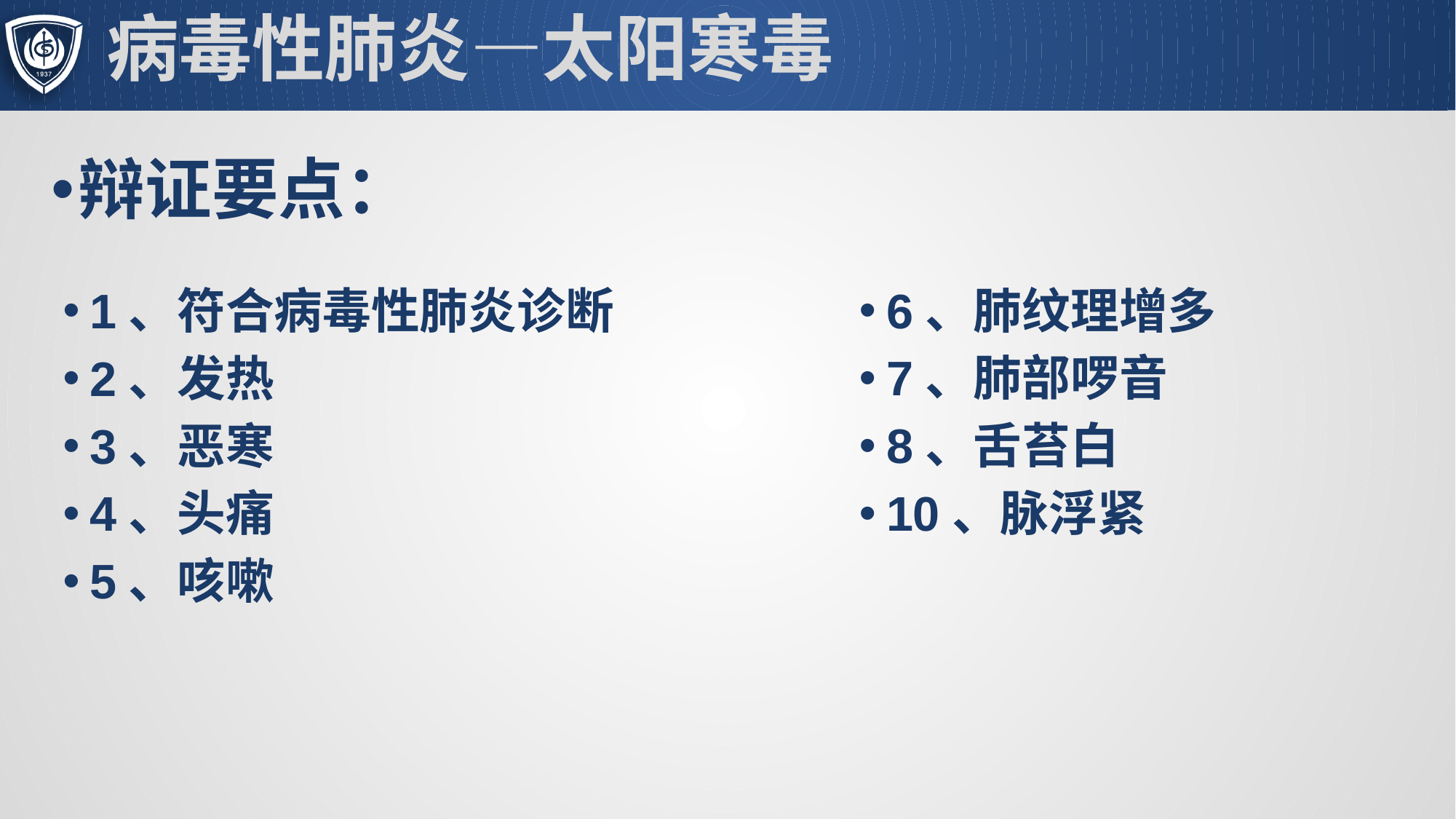

# 病毒性肺炎—太阳寒毒
辩证要点：

1、符合病毒性肺炎诊断
2、发热
3、恶寒
4、头痛
5、咳嗽

6、肺纹理增多
7、肺部啰音
8、舌苔白
10、脉浮紧